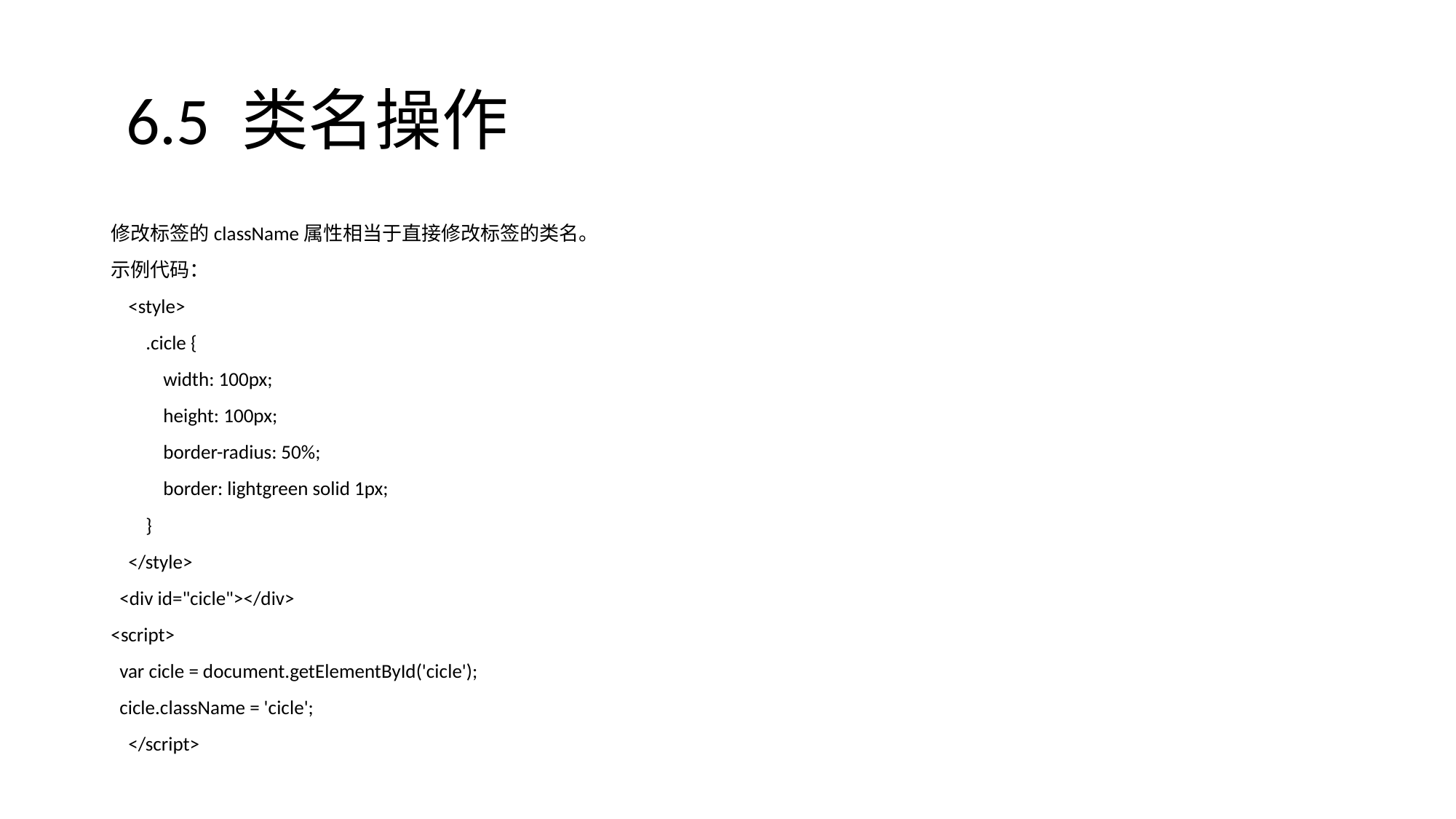

# 6.5 类名操作
修改标签的className属性相当于直接修改标签的类名。
示例代码：
    <style>
        .cicle {
            width: 100px;
            height: 100px;
            border-radius: 50%;
            border: lightgreen solid 1px;
        }
    </style>
  <div id="cicle"></div>
<script>
  var cicle = document.getElementById('cicle');
  cicle.className = 'cicle';
    </script>